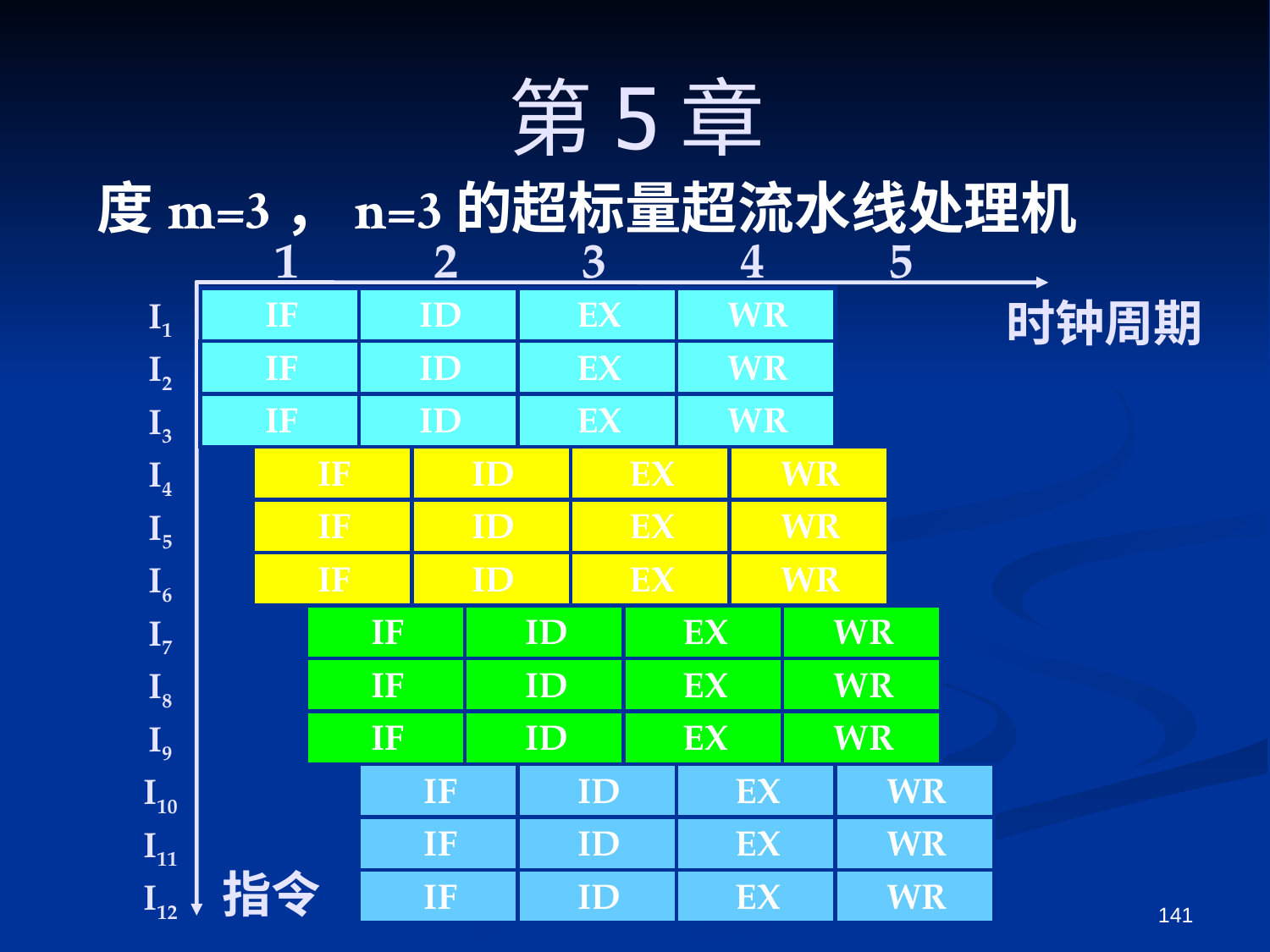

第5章
度m=3，n=3的超标量超流水线处理机
1
2
3
4
5

I1
IF
ID
EX
WR
时钟周期
I2
IF
ID
EX
WR
I3
IF
ID
EX
WR
I4
IF
ID
EX
WR
I5
IF
ID
EX
WR
I6
IF
ID
EX
WR
I7
IF
ID
EX
WR
I8
IF
ID
EX
WR
I9
IF
ID
EX
WR
I10
IF
ID
EX
WR
I11
IF
ID
EX
WR
指令
I12
IF
ID
EX
WR

141